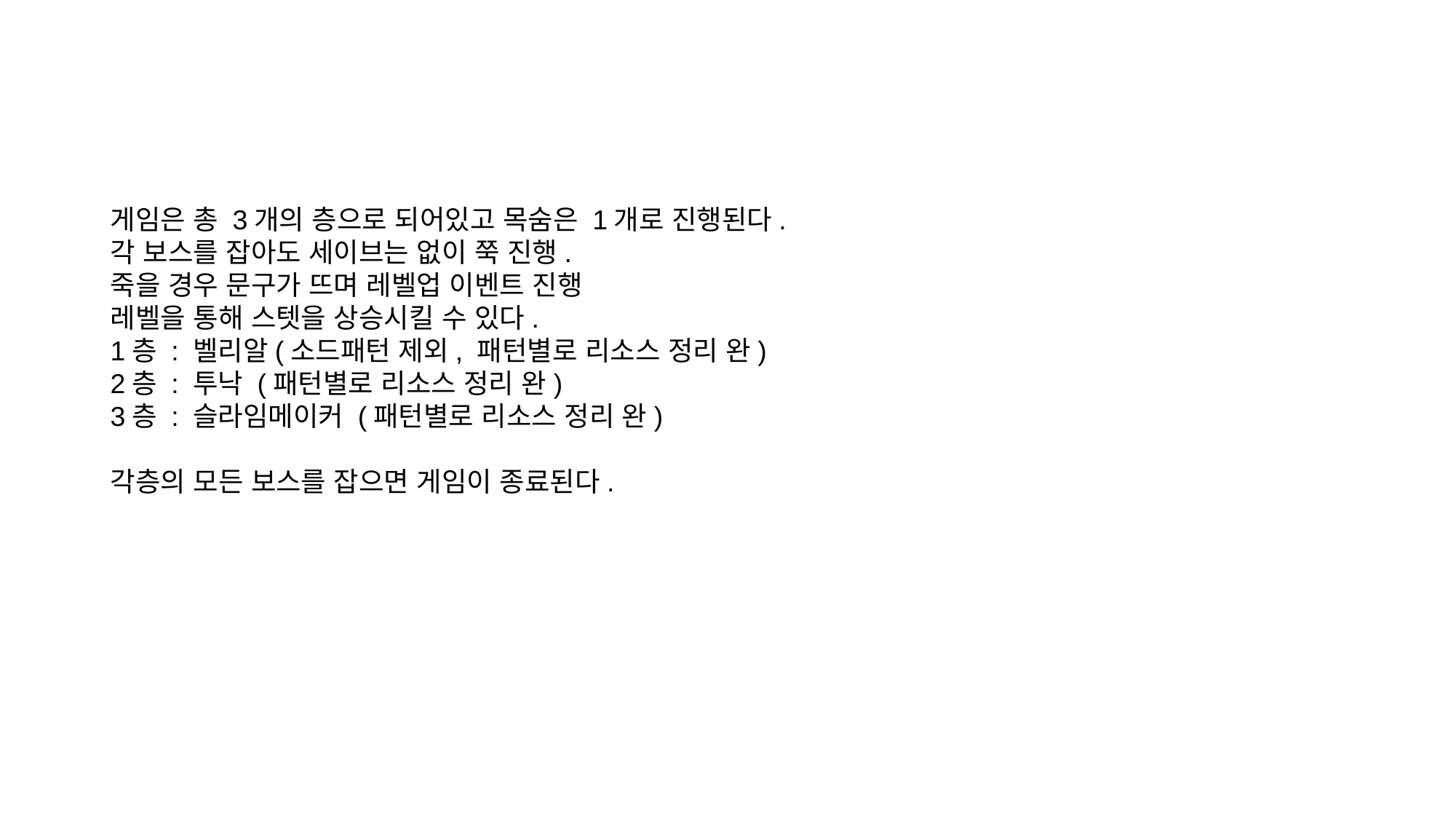

게임은 총 3개의 층으로 되어있고 목숨은 1개로 진행된다.
각 보스를 잡아도 세이브는 없이 쭉 진행.
죽을 경우 문구가 뜨며 레벨업 이벤트 진행
레벨을 통해 스텟을 상승시킬 수 있다.
1층 : 벨리알(소드패턴 제외, 패턴별로 리소스 정리 완)
2층 : 투낙 (패턴별로 리소스 정리 완)
3층 : 슬라임메이커 (패턴별로 리소스 정리 완)

각층의 모든 보스를 잡으면 게임이 종료된다.